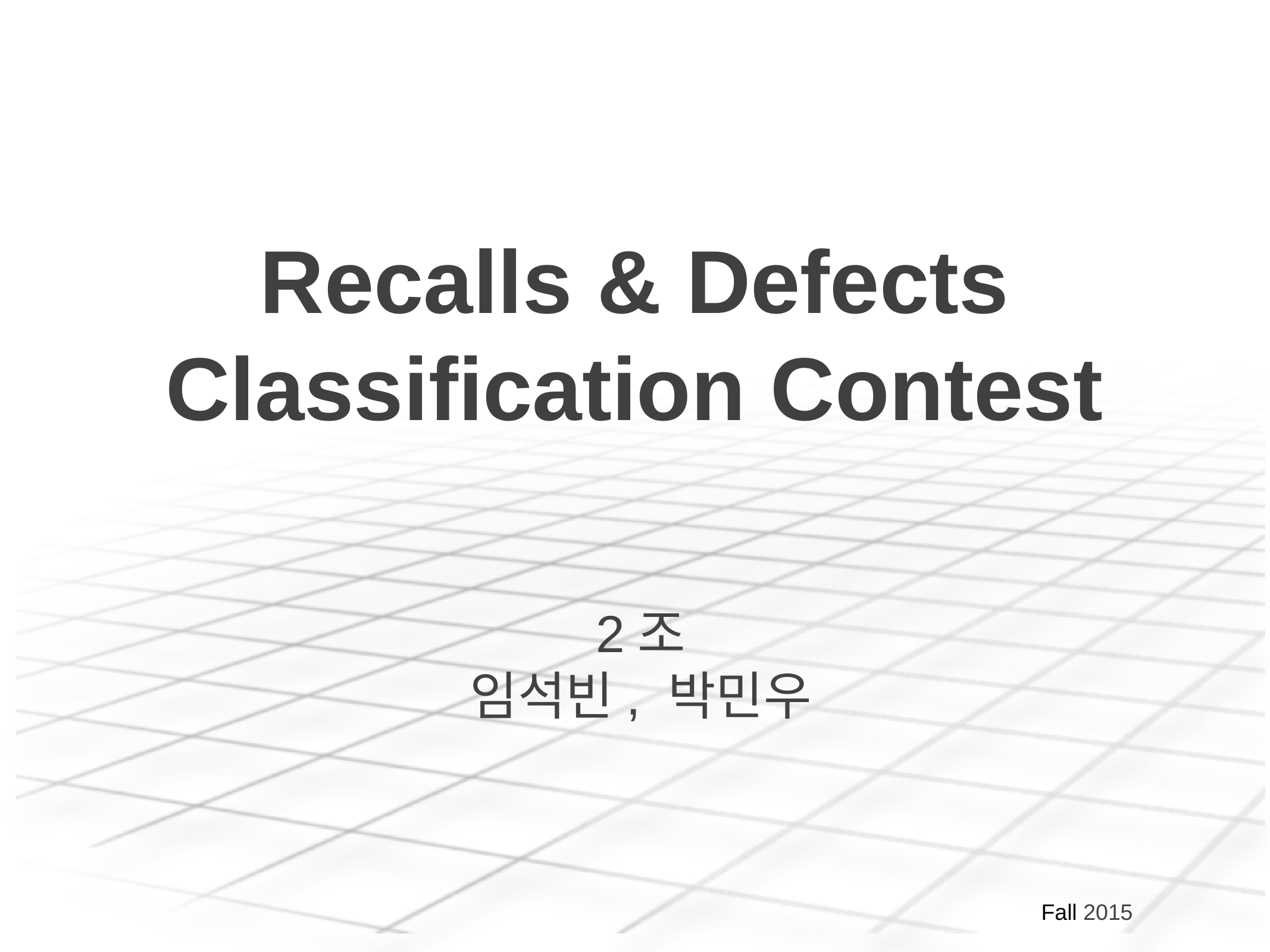

# Recalls & Defects Classification Contest
2조
임석빈, 박민우
 Fall 2015